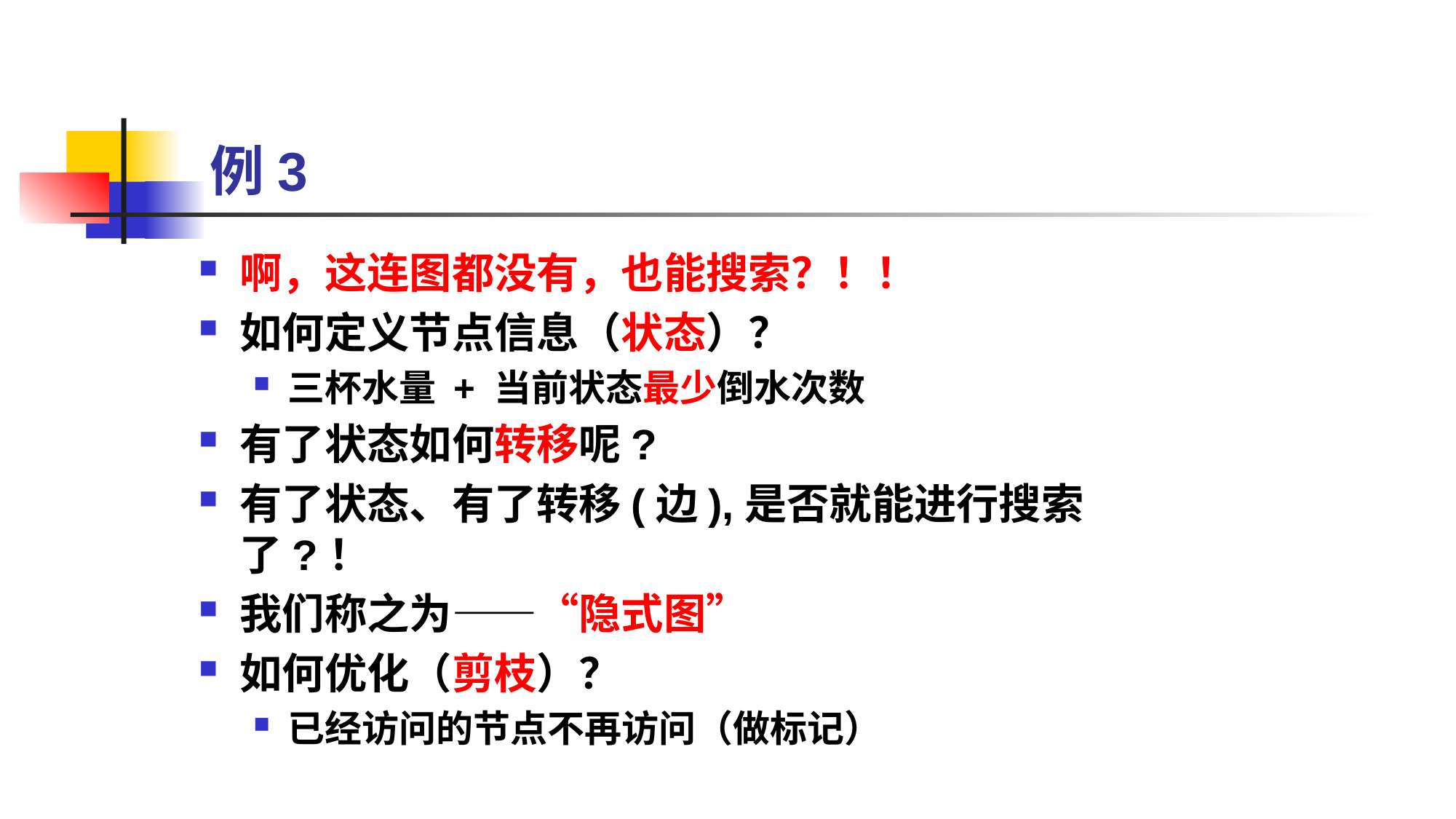

# 例3
啊，这连图都没有，也能搜索？！！
如何定义节点信息（状态）？
三杯水量 + 当前状态最少倒水次数
有了状态如何转移呢?
有了状态、有了转移(边),是否就能进行搜索了?！
我们称之为——“隐式图”
如何优化（剪枝）？
已经访问的节点不再访问（做标记）